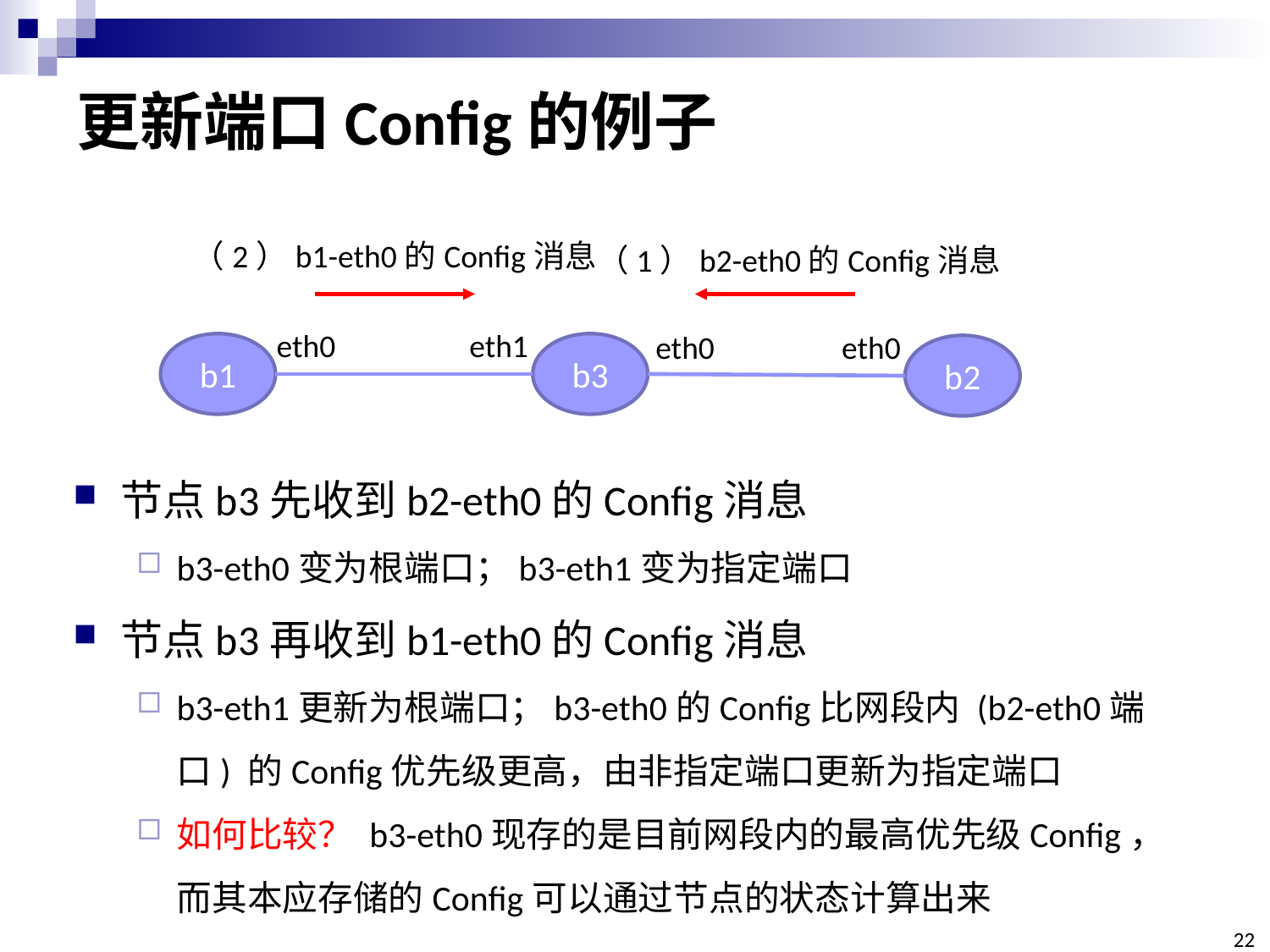

# 更新端口Config的例子
（2）b1-eth0的Config消息
（1）b2-eth0的Config消息
eth0
eth1
eth0
eth0
b1
b3
b2
节点b3先收到b2-eth0的Config消息
b3-eth0变为根端口；b3-eth1变为指定端口
节点b3再收到b1-eth0的Config消息
b3-eth1更新为根端口；b3-eth0的Config比网段内 (b2-eth0端口) 的Config优先级更高，由非指定端口更新为指定端口
如何比较？ b3-eth0现存的是目前网段内的最高优先级Config，而其本应存储的Config可以通过节点的状态计算出来
22